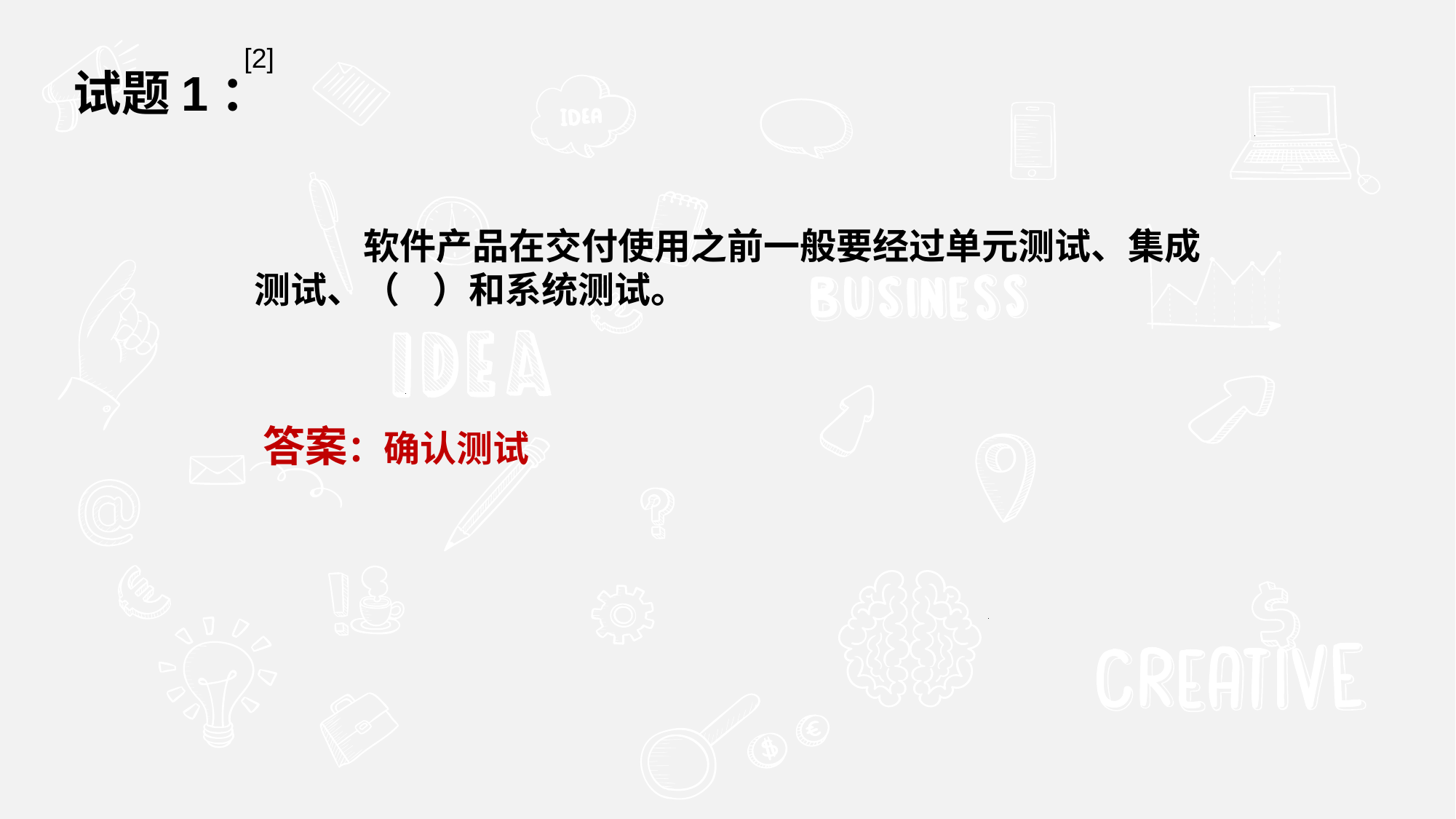

[2]
试题1：
 	软件产品在交付使用之前一般要经过单元测试、集成测试、（    ）和系统测试。
答案：确认测试